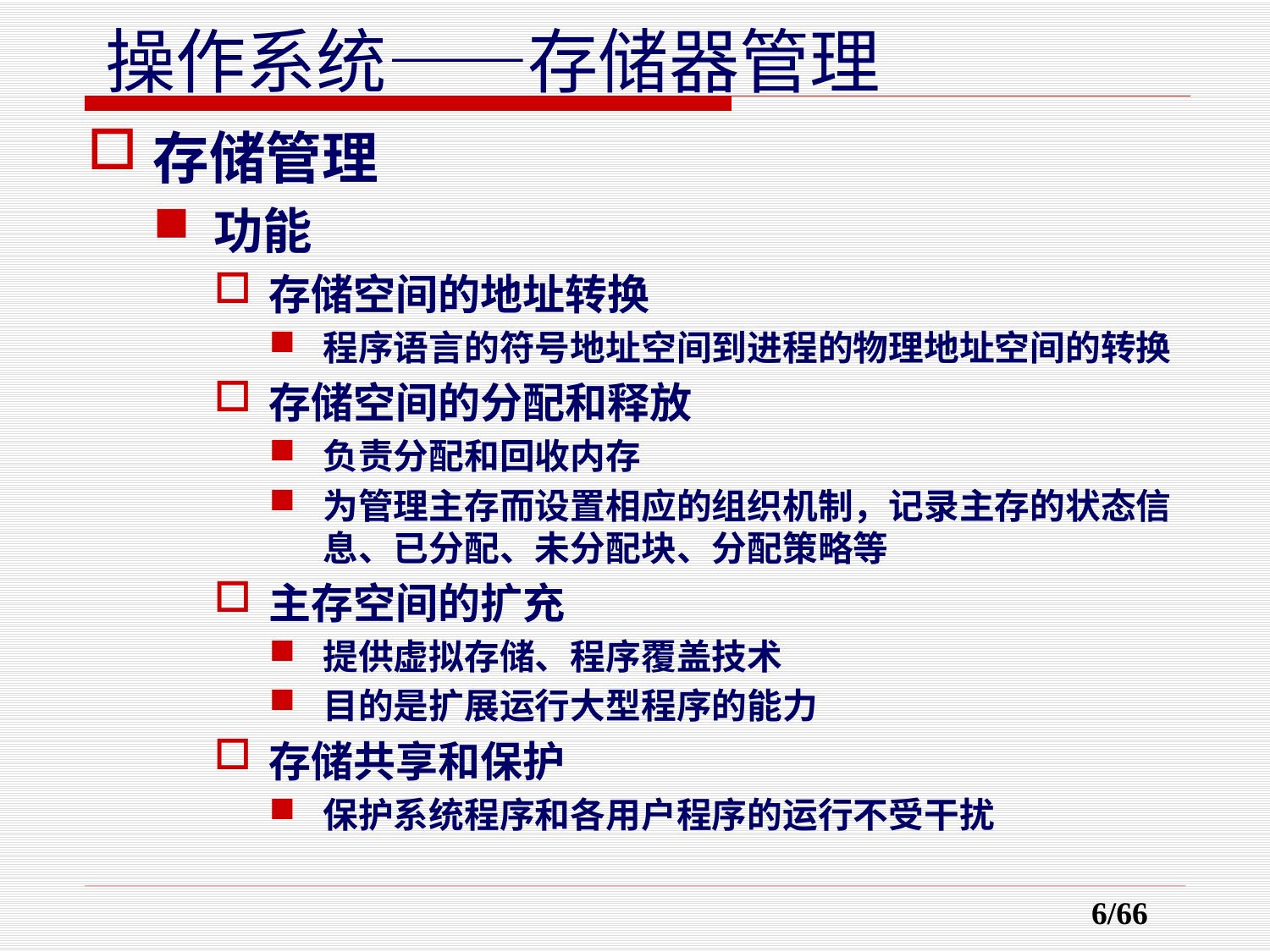

存储管理
功能
存储空间的地址转换
程序语言的符号地址空间到进程的物理地址空间的转换
存储空间的分配和释放
负责分配和回收内存
为管理主存而设置相应的组织机制，记录主存的状态信息、已分配、未分配块、分配策略等
主存空间的扩充
提供虚拟存储、程序覆盖技术
目的是扩展运行大型程序的能力
存储共享和保护
保护系统程序和各用户程序的运行不受干扰